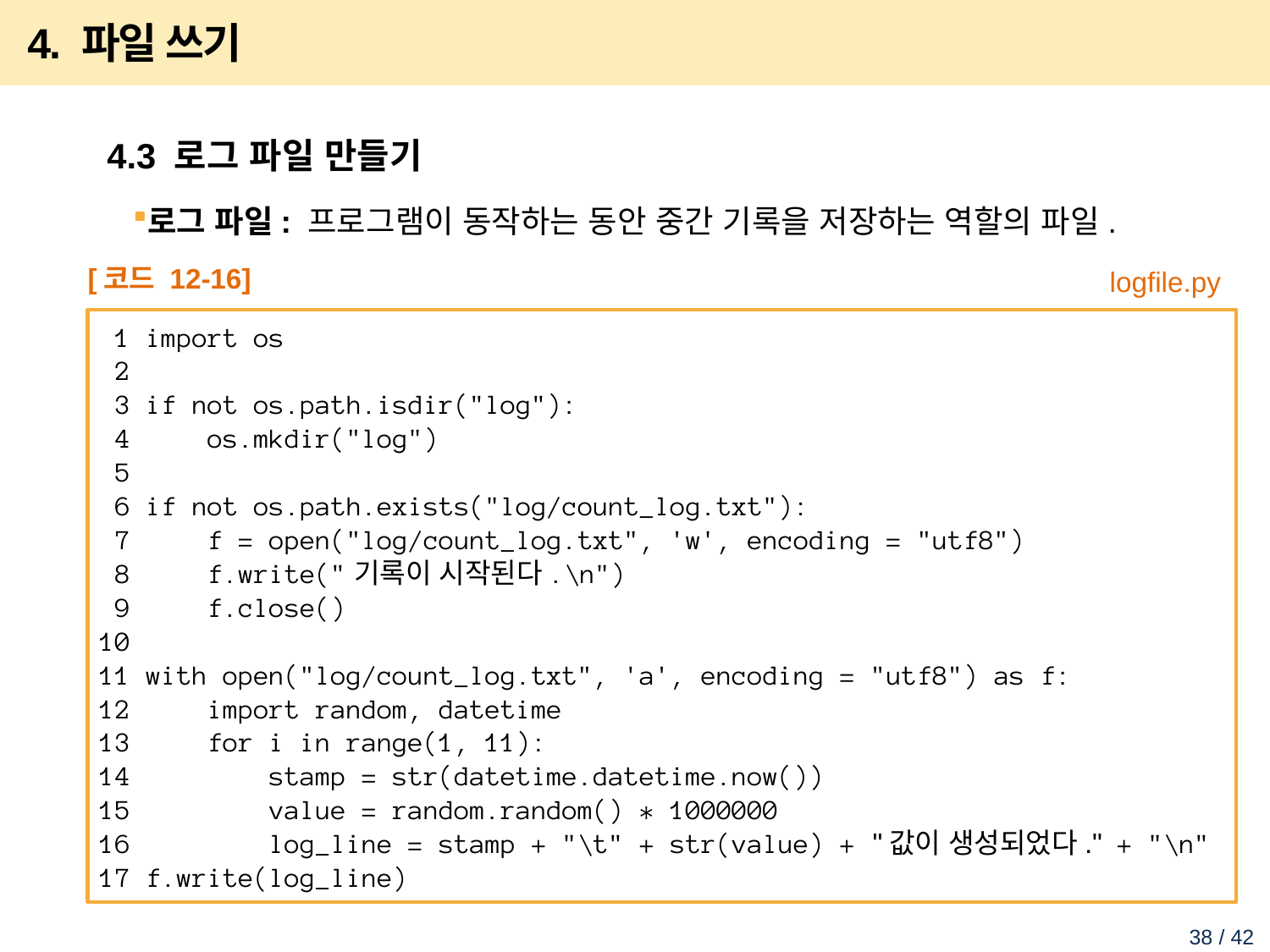

# 4. 파일 쓰기
4.3 로그 파일 만들기
로그 파일: 프로그램이 동작하는 동안 중간 기록을 저장하는 역할의 파일.

[코드 12-16]
 1 import os
 2
 3 if not os.path.isdir("log"):
 4     os.mkdir("log")
 5
 6 if not os.path.exists("log/count_log.txt"):
 7     f = open("log/count_log.txt", 'w', encoding = "utf8")
 8     f.write("기록이 시작된다.\n")
 9     f.close()
10
11 with open("log/count_log.txt", 'a', encoding = "utf8") as f:
12     import random, datetime
13     for i in range(1, 11):
14         stamp = str(datetime.datetime.now())
15         value = random.random() * 1000000
16         log_line = stamp + "\t" + str(value) + "값이 생성되었다." + "\n"
17 f.write(log_line)
logfile.py